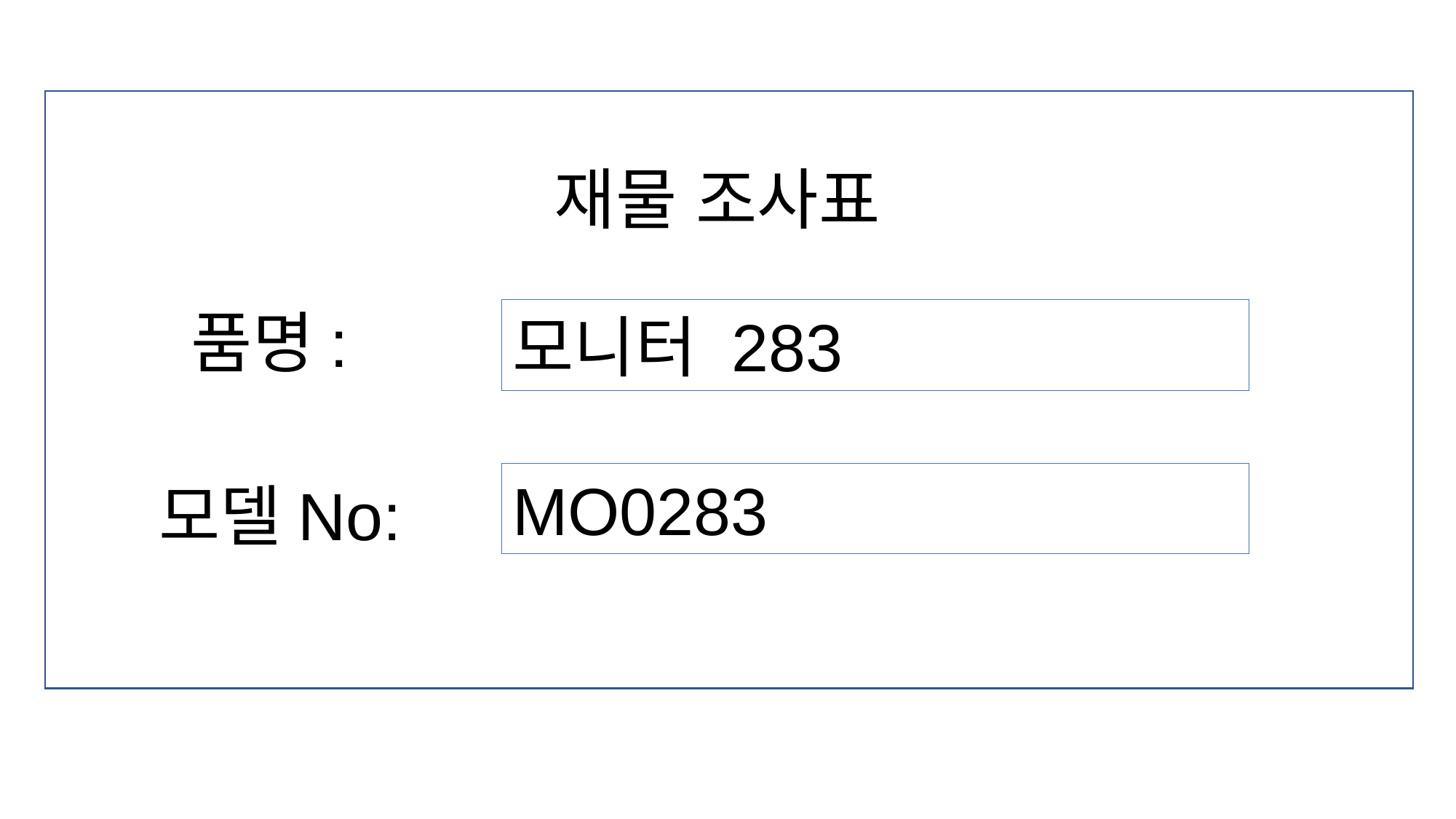

재물 조사표
품명:
모니터 283
MO0283
모델No: